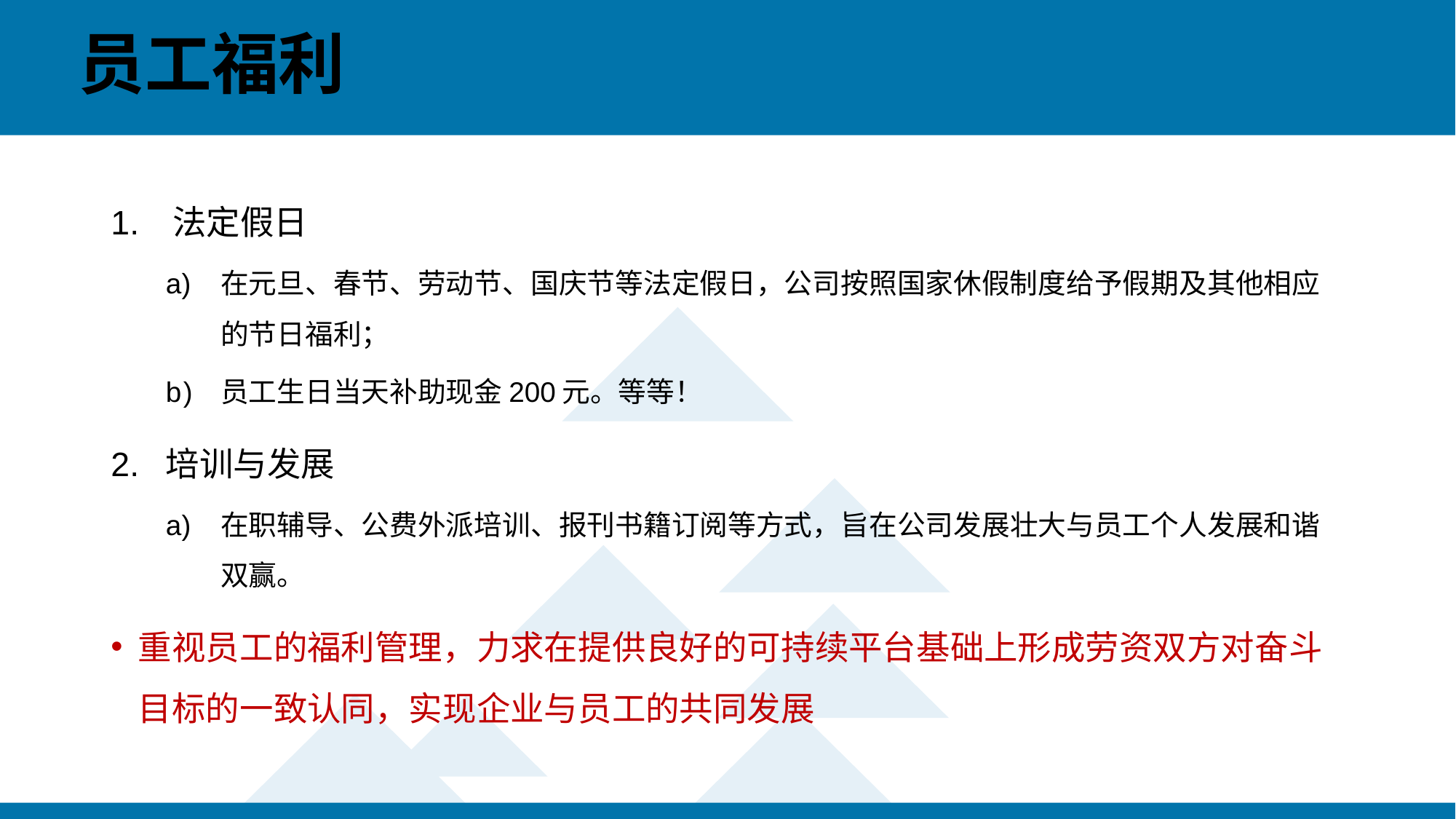

# 员工福利
法定假日
在元旦、春节、劳动节、国庆节等法定假日，公司按照国家休假制度给予假期及其他相应的节日福利；
员工生日当天补助现金200元。等等！
培训与发展
在职辅导、公费外派培训、报刊书籍订阅等方式，旨在公司发展壮大与员工个人发展和谐双赢。
重视员工的福利管理，力求在提供良好的可持续平台基础上形成劳资双方对奋斗目标的一致认同，实现企业与员工的共同发展